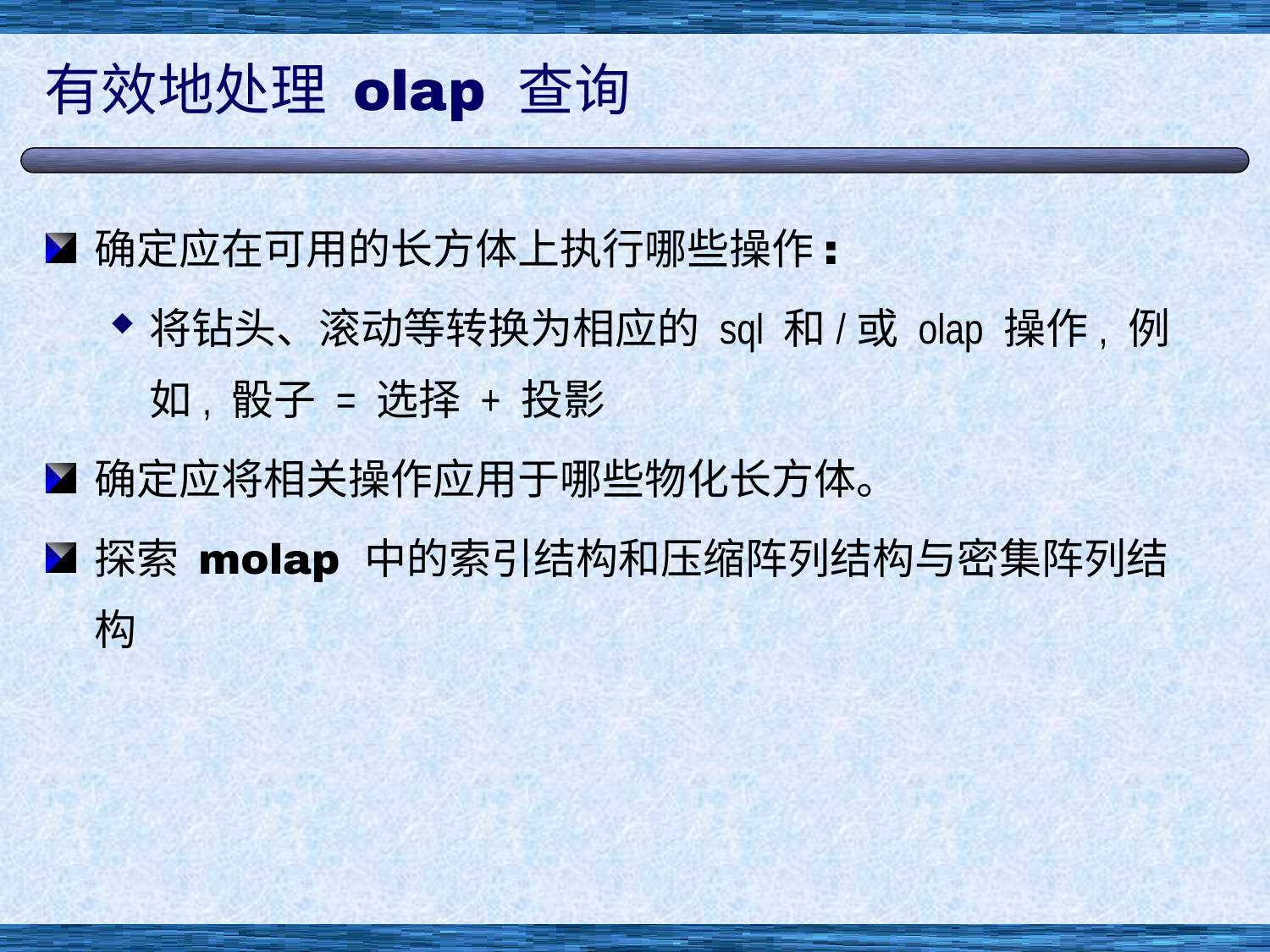

# 有效地处理 olap 查询
确定应在可用的长方体上执行哪些操作:
将钻头、滚动等转换为相应的 sql 和/或 olap 操作, 例如, 骰子 = 选择 + 投影
确定应将相关操作应用于哪些物化长方体。
探索 molap 中的索引结构和压缩阵列结构与密集阵列结构